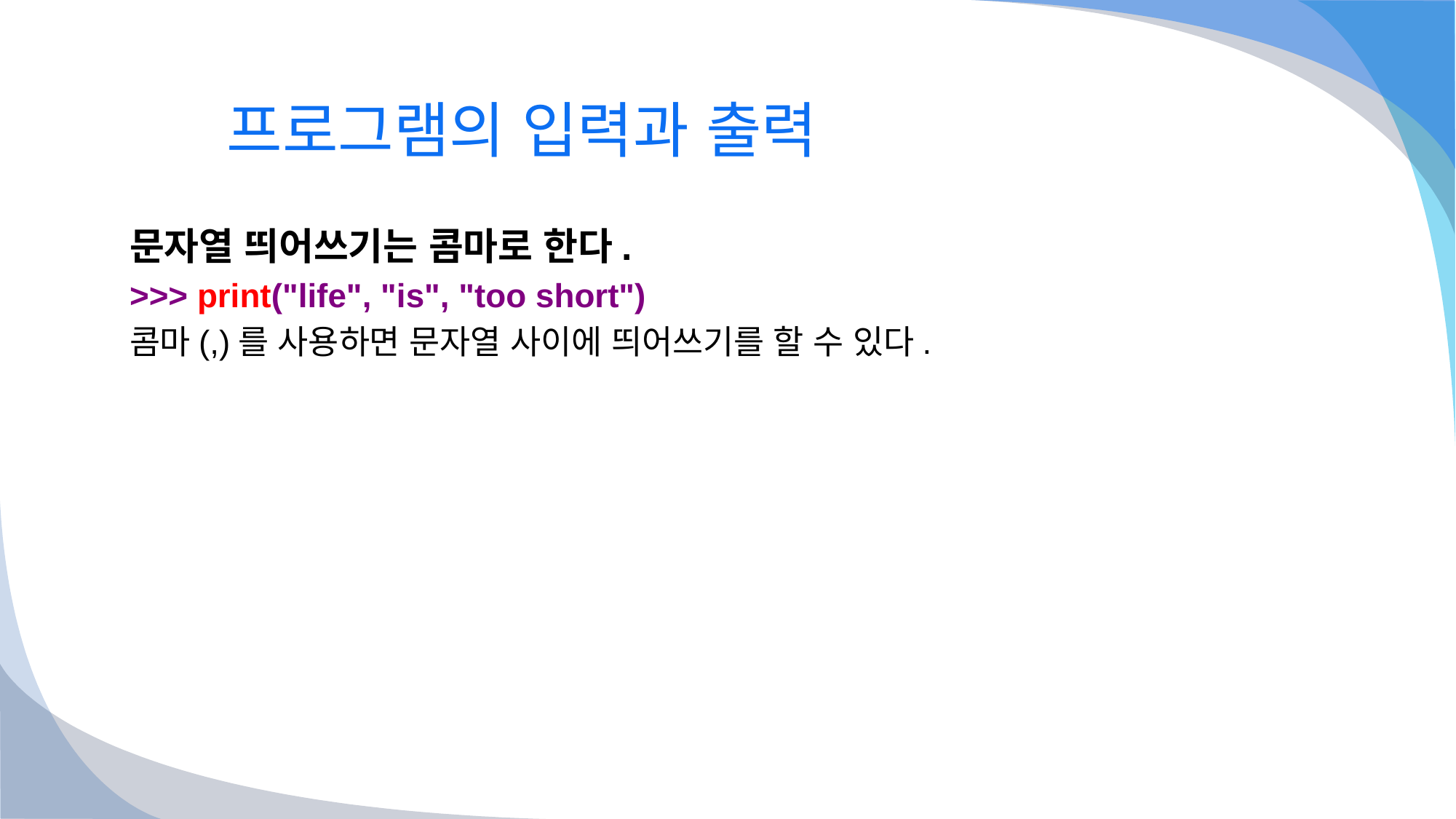

# 프로그램의 입력과 출력
문자열 띄어쓰기는 콤마로 한다.
>>> print("life", "is", "too short")
콤마(,)를 사용하면 문자열 사이에 띄어쓰기를 할 수 있다.